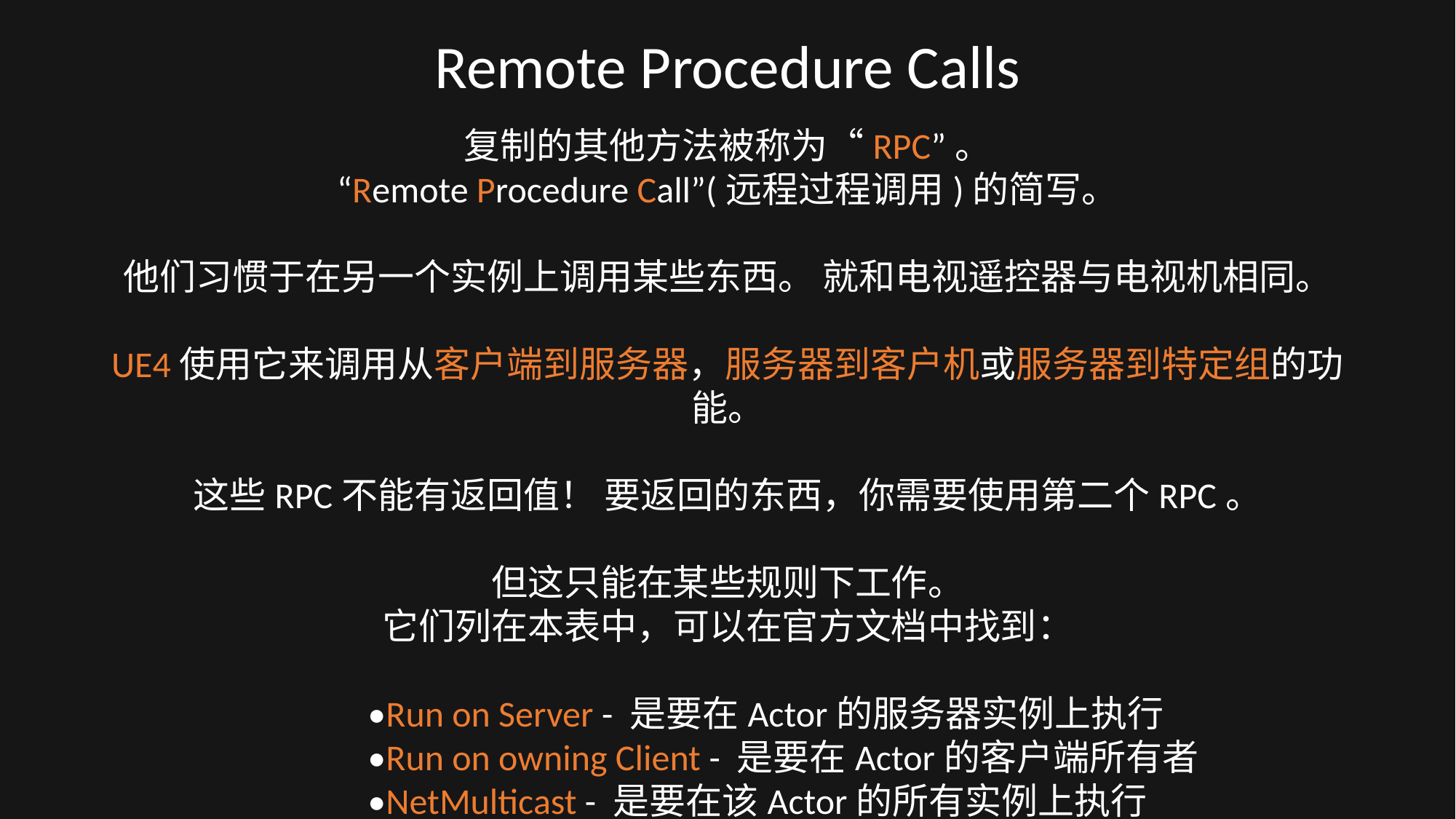

Remote Procedure Calls
复制的其他方法被称为“RPC”。
“Remote Procedure Call”(远程过程调用)的简写。

他们习惯于在另一个实例上调用某些东西。 就和电视遥控器与电视机相同。

UE4使用它来调用从客户端到服务器，服务器到客户机或服务器到特定组的功能。

这些RPC不能有返回值！ 要返回的东西，你需要使用第二个RPC。

但这只能在某些规则下工作。
它们列在本表中，可以在官方文档中找到：

•Run on Server - 是要在Actor的服务器实例上执行
•Run on owning Client - 是要在Actor的客户端所有者
•NetMulticast - 是要在该Actor的所有实例上执行